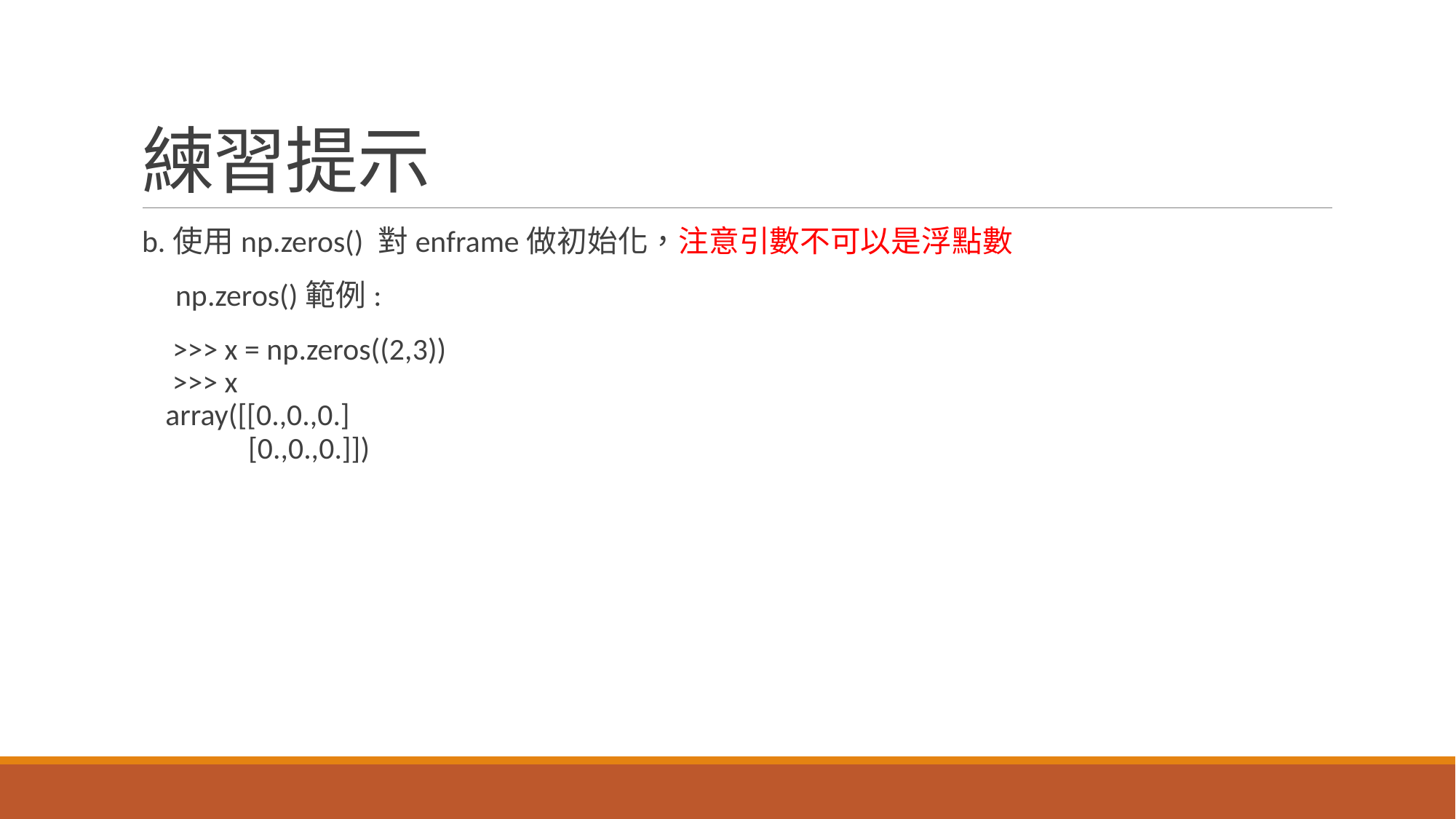

# 練習提示
b.使用np.zeros() 對enframe做初始化，注意引數不可以是浮點數
　 np.zeros()範例:
      >>> x = np.zeros((2,3))
      >>> x
     array([[0.,0.,0.]
                 [0.,0.,0.]])